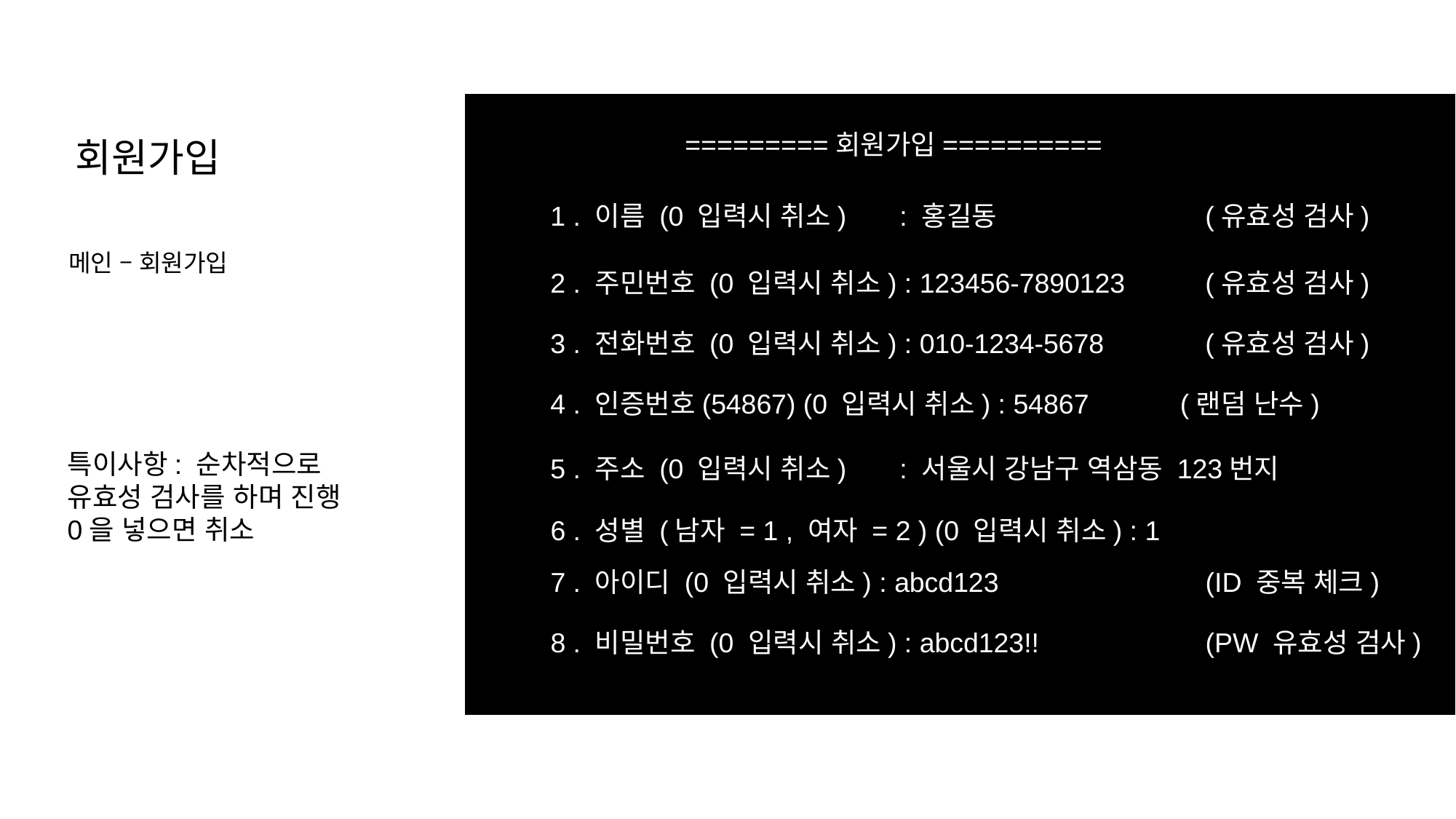

=========회원가입==========
회원가입
1 . 이름 (0 입력시 취소)       : 홍길동	 	(유효성 검사)
메인 – 회원가입
2 . 주민번호 (0 입력시 취소) : 123456-7890123 	(유효성 검사)
3 . 전화번호 (0 입력시 취소) : 010-1234-5678	(유효성 검사)
4 . 인증번호(54867) (0 입력시 취소) : 54867            (랜덤 난수)
특이사항: 순차적으로
유효성 검사를 하며 진행
0을 넣으면 취소
5 . 주소 (0 입력시 취소)       : 서울시 강남구 역삼동 123번지
6 . 성별 (남자 = 1 , 여자 = 2 ) (0 입력시 취소) : 1
7 . 아이디 (0 입력시 취소) : abcd123 		(ID 중복 체크)
8 . 비밀번호 (0 입력시 취소) : abcd123!! 		(PW 유효성 검사)